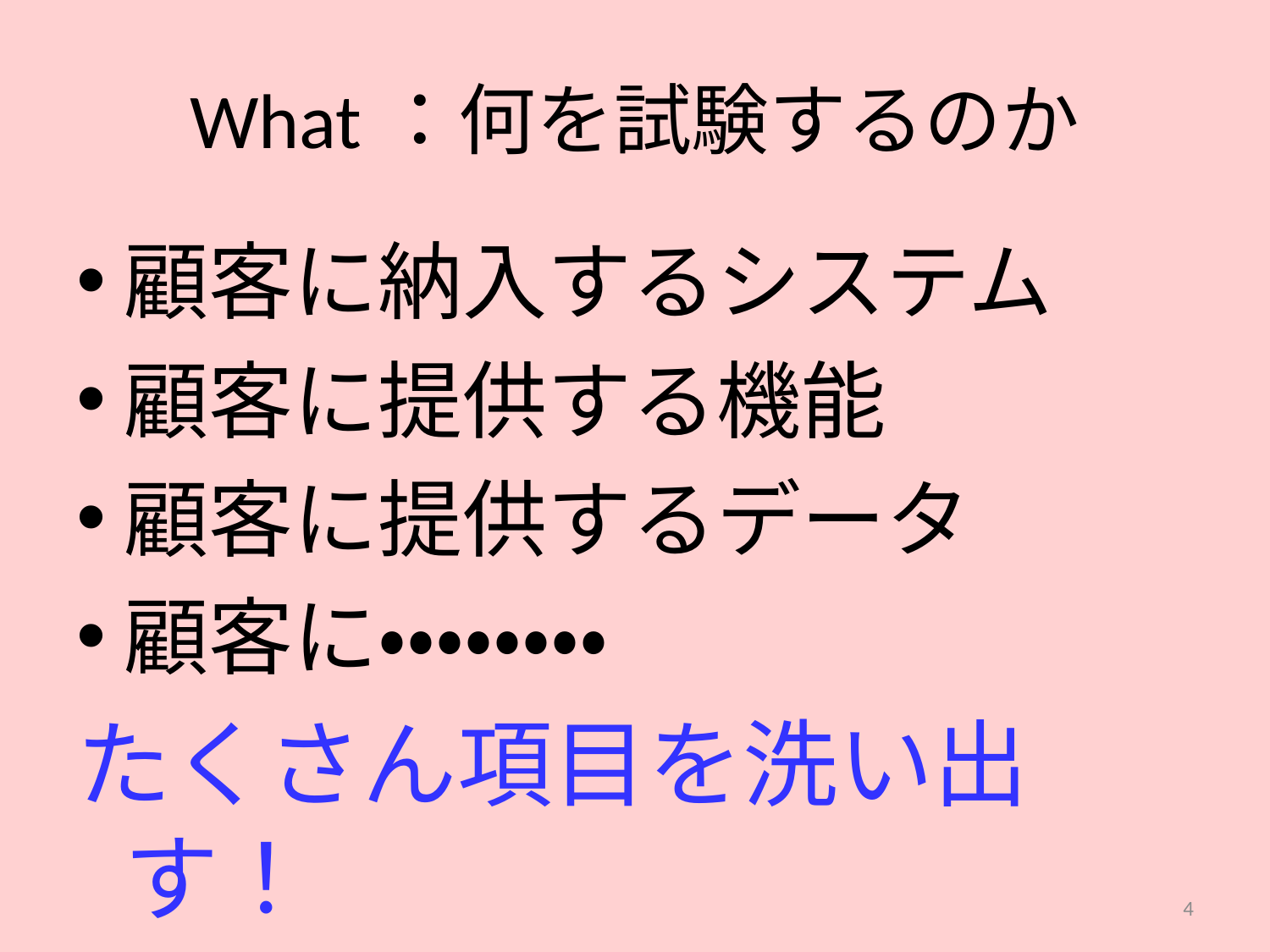

# What：何を試験するのか
顧客に納入するシステム
顧客に提供する機能
顧客に提供するデータ
顧客に・・・・・・・・
たくさん項目を洗い出す！
4